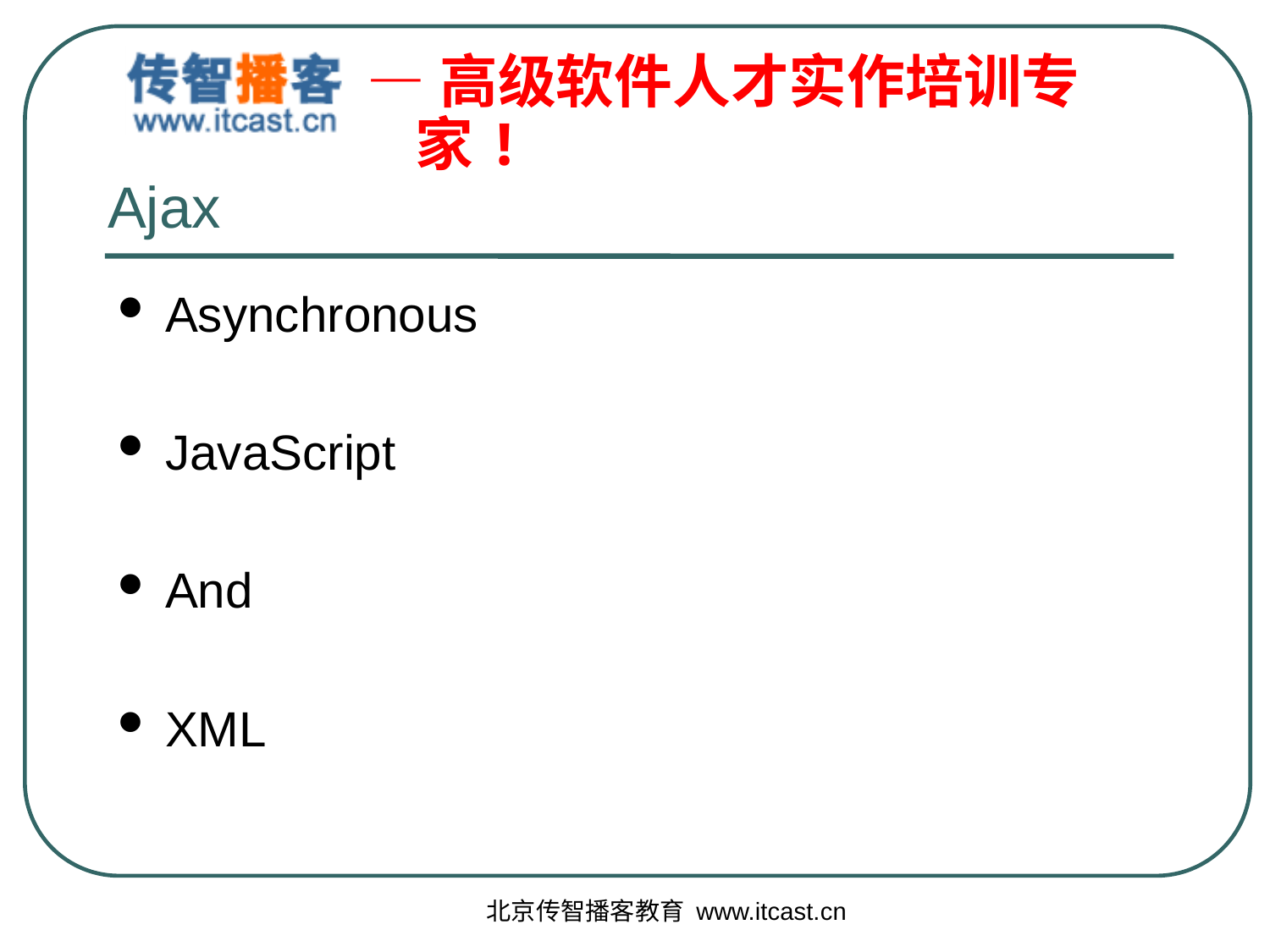

# Ajax
Asynchronous

JavaScript

And

XML
北京传智播客教育 www.itcast.cn